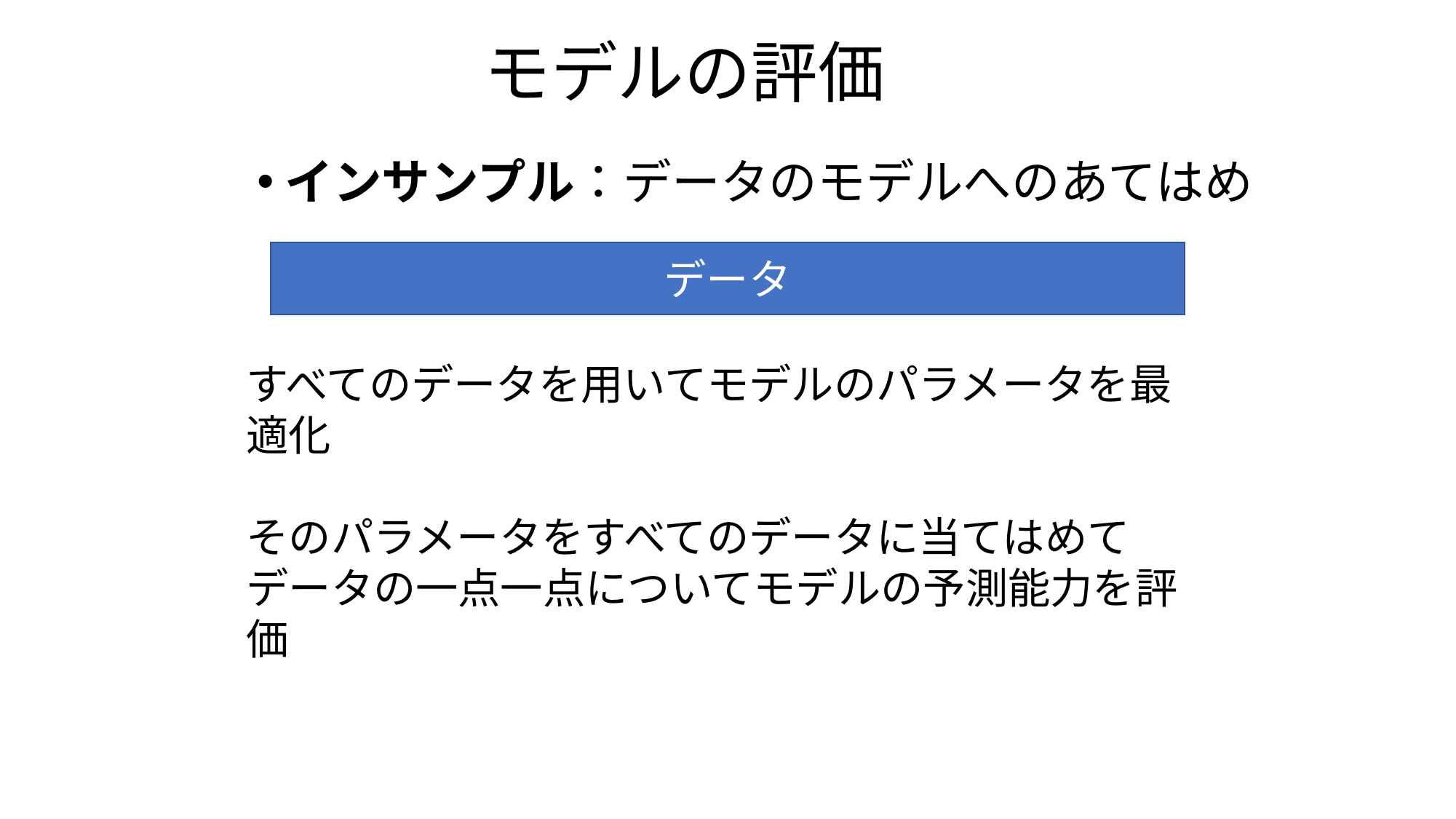

# モデルの評価
インサンプル：データのモデルへのあてはめ

データ
すべてのデータを用いてモデルのパラメータを最適化

そのパラメータをすべてのデータに当てはめてデータの一点一点についてモデルの予測能力を評価